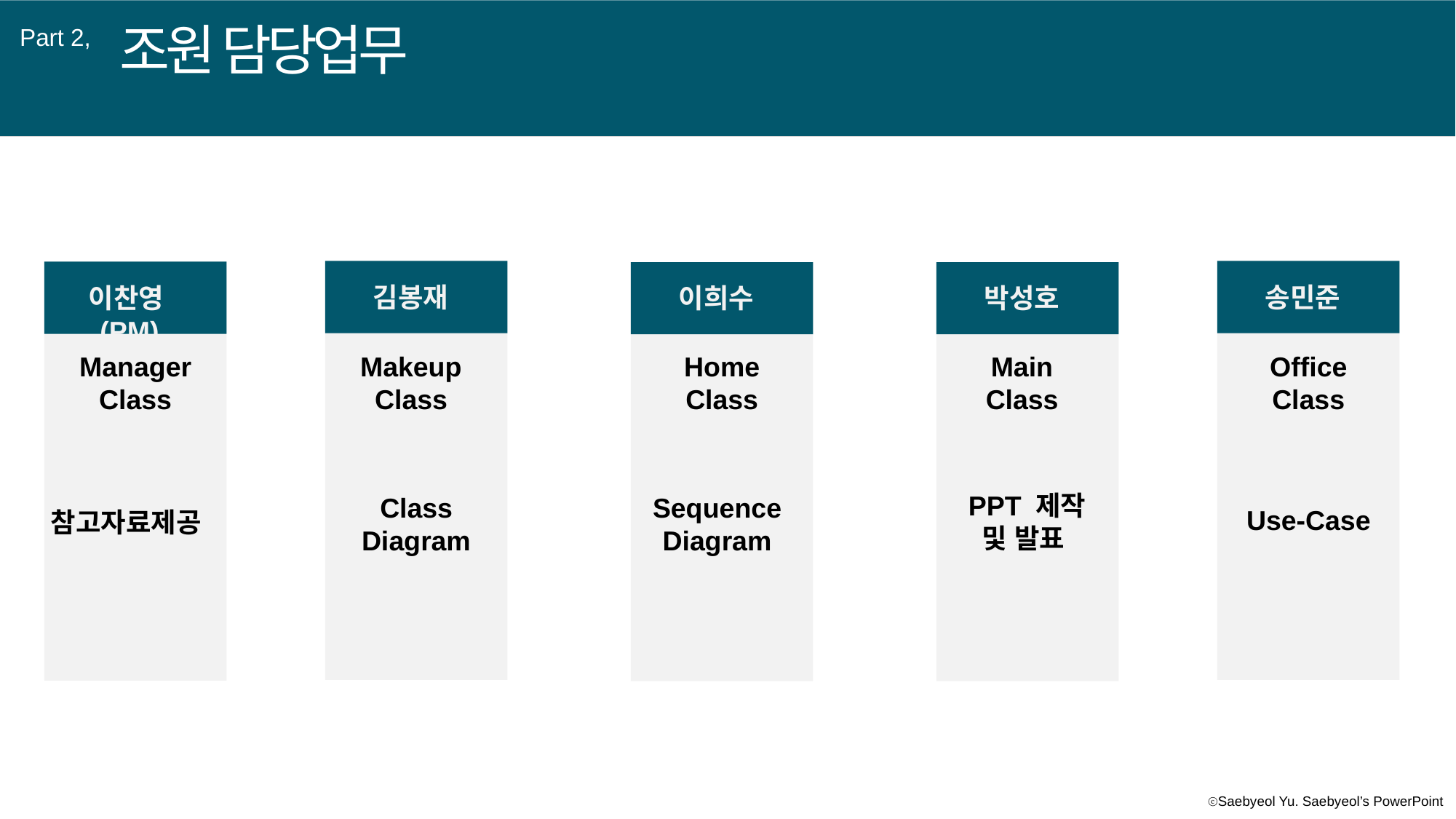

조원 담당업무
Part 2,

김봉재
송민준
이찬영(PM)
이희수
박성호
Manager
Class

Makeup
Class

Home
Class

Office
Class

Main
Class

참고자료제공
Class Diagram
Sequence
Diagram
PPT 제작
및 발표
Use-Case